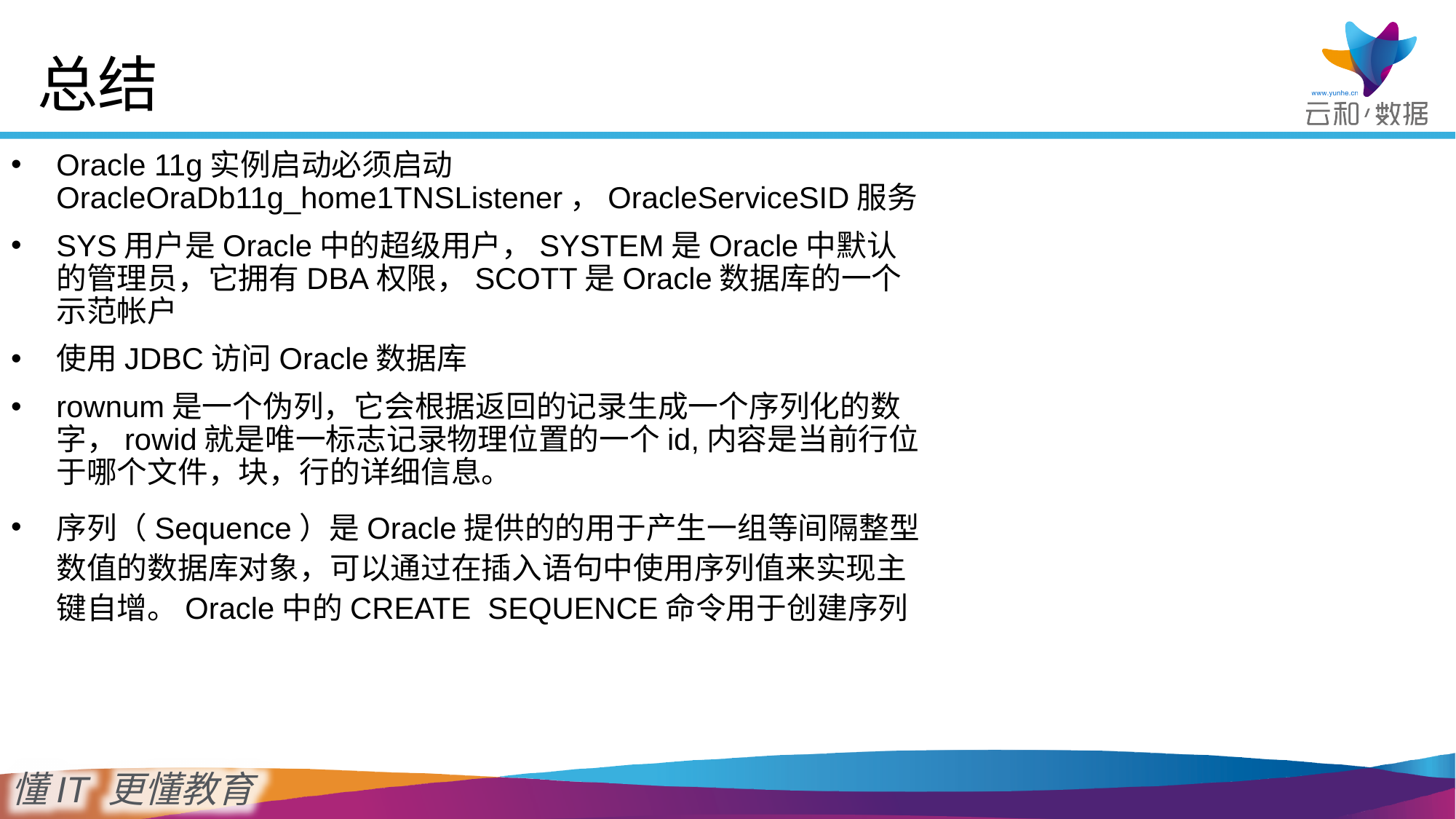

总结
Oracle 11g实例启动必须启动OracleOraDb11g_home1TNSListener，OracleServiceSID服务
SYS用户是Oracle中的超级用户，SYSTEM是Oracle中默认的管理员，它拥有DBA权限，SCOTT是Oracle数据库的一个示范帐户
使用JDBC访问Oracle数据库
rownum是一个伪列，它会根据返回的记录生成一个序列化的数字，rowid就是唯一标志记录物理位置的一个id,内容是当前行位于哪个文件，块，行的详细信息。
序列（Sequence）是Oracle提供的的用于产生一组等间隔整型数值的数据库对象，可以通过在插入语句中使用序列值来实现主键自增。Oracle中的CREATE  SEQUENCE命令用于创建序列